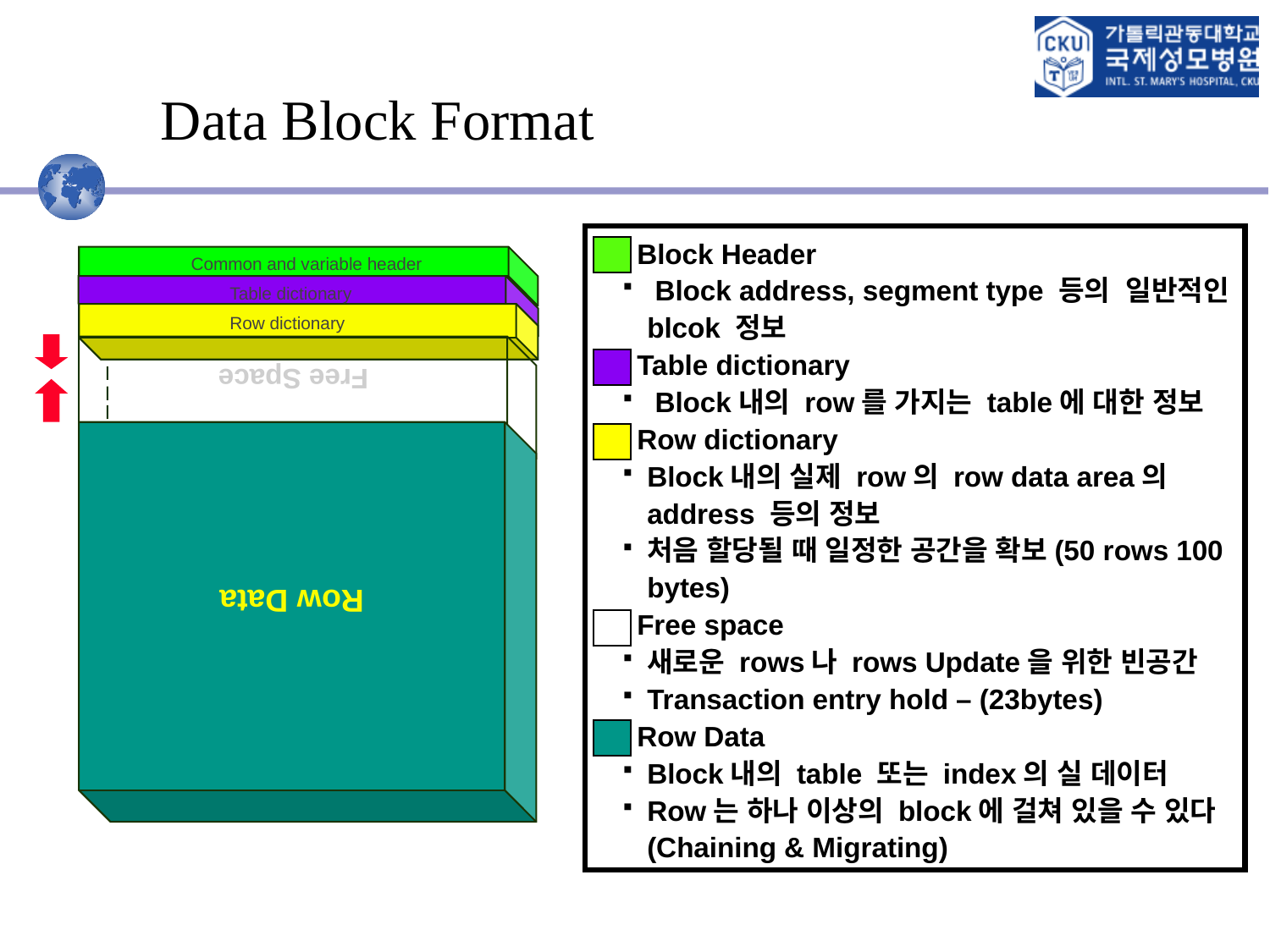

# Data Block Format
     Block Header
 Block address, segment type 등의  일반적인 blcok 정보
     Table dictionary
 Block내의 row를 가지는 table에 대한 정보
     Row dictionary
Block내의 실제 row의 row data area의 address 등의 정보
처음 할당될 때 일정한 공간을 확보(50 rows 100 bytes)
     Free space
새로운 rows나 rows Update을 위한 빈공간
Transaction entry hold – (23bytes)
     Row Data
Block내의 table 또는 index의 실 데이터
Row는 하나 이상의 block에 걸쳐 있을 수 있다(Chaining & Migrating)

Free Space
Common and variable header
Table dictionary
Row dictionary

Row Data